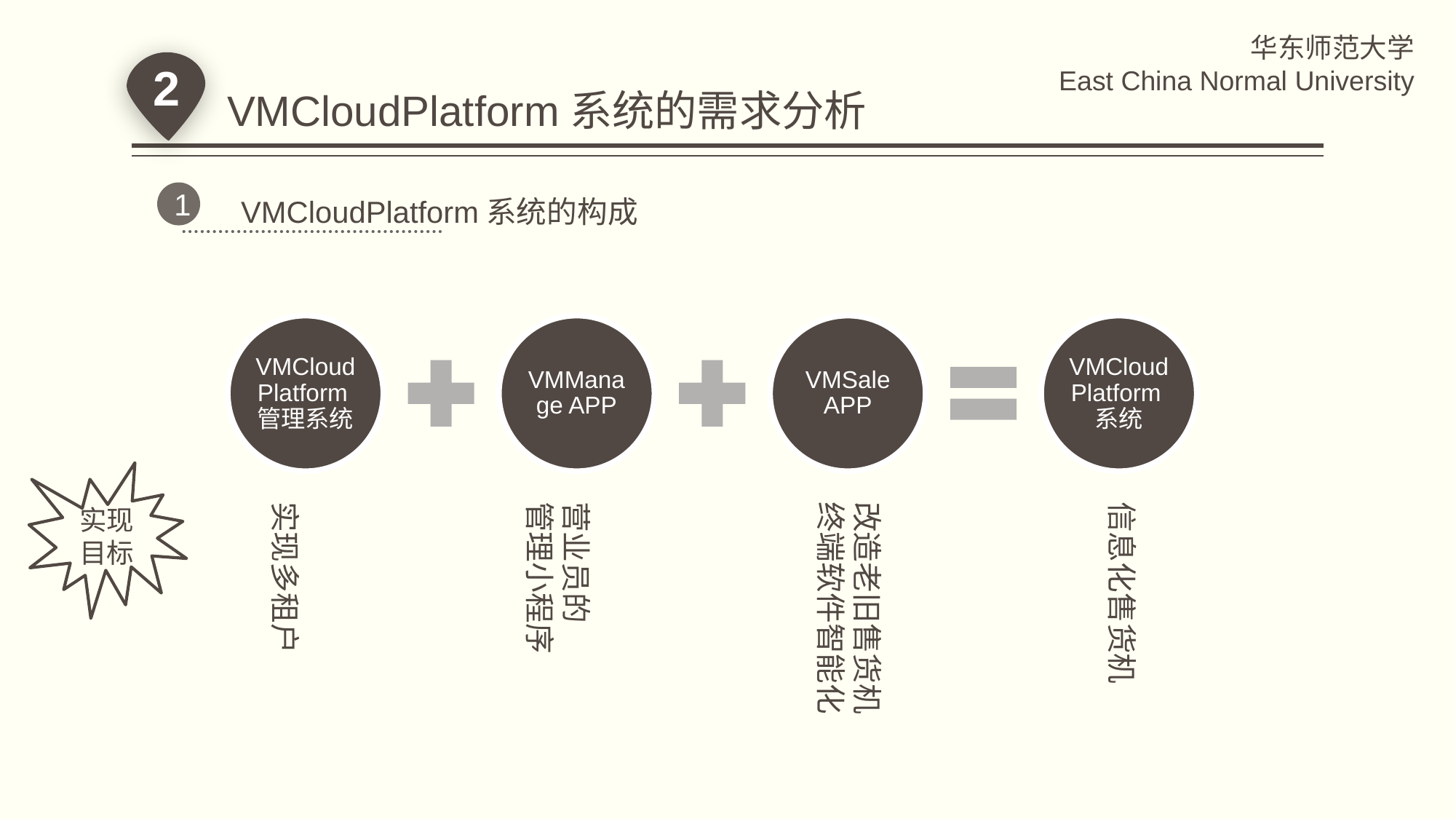

VMCloudPlatform系统的需求分析
华东师范大学
East China Normal University

2
1
	VMCloudPlatform系统的构成

VMCloudPlatform管理系统

VMManage APP

VMSale APP

VMCloudPlatform系统
实现目标
信息化售货机

改造老旧售货机
终端软件智能化

营业员的
管理小程序

实现多租户